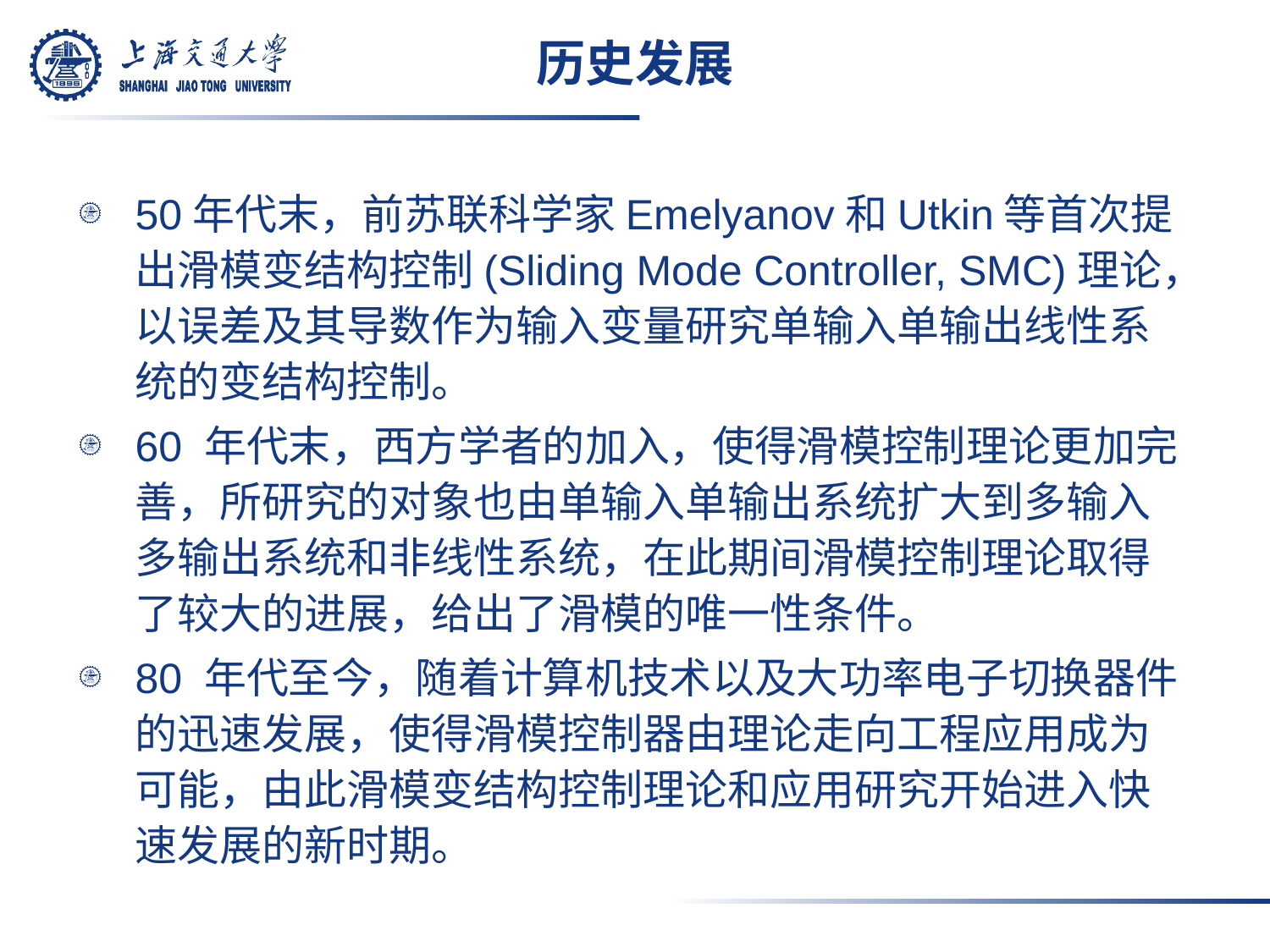

# 历史发展
50年代末，前苏联科学家Emelyanov和Utkin等首次提出滑模变结构控制(Sliding Mode Controller, SMC)理论，以误差及其导数作为输入变量研究单输入单输出线性系统的变结构控制。
60 年代末，西方学者的加入，使得滑模控制理论更加完善，所研究的对象也由单输入单输出系统扩大到多输入多输出系统和非线性系统，在此期间滑模控制理论取得了较大的进展，给出了滑模的唯一性条件。
80 年代至今，随着计算机技术以及大功率电子切换器件的迅速发展，使得滑模控制器由理论走向工程应用成为可能，由此滑模变结构控制理论和应用研究开始进入快速发展的新时期。